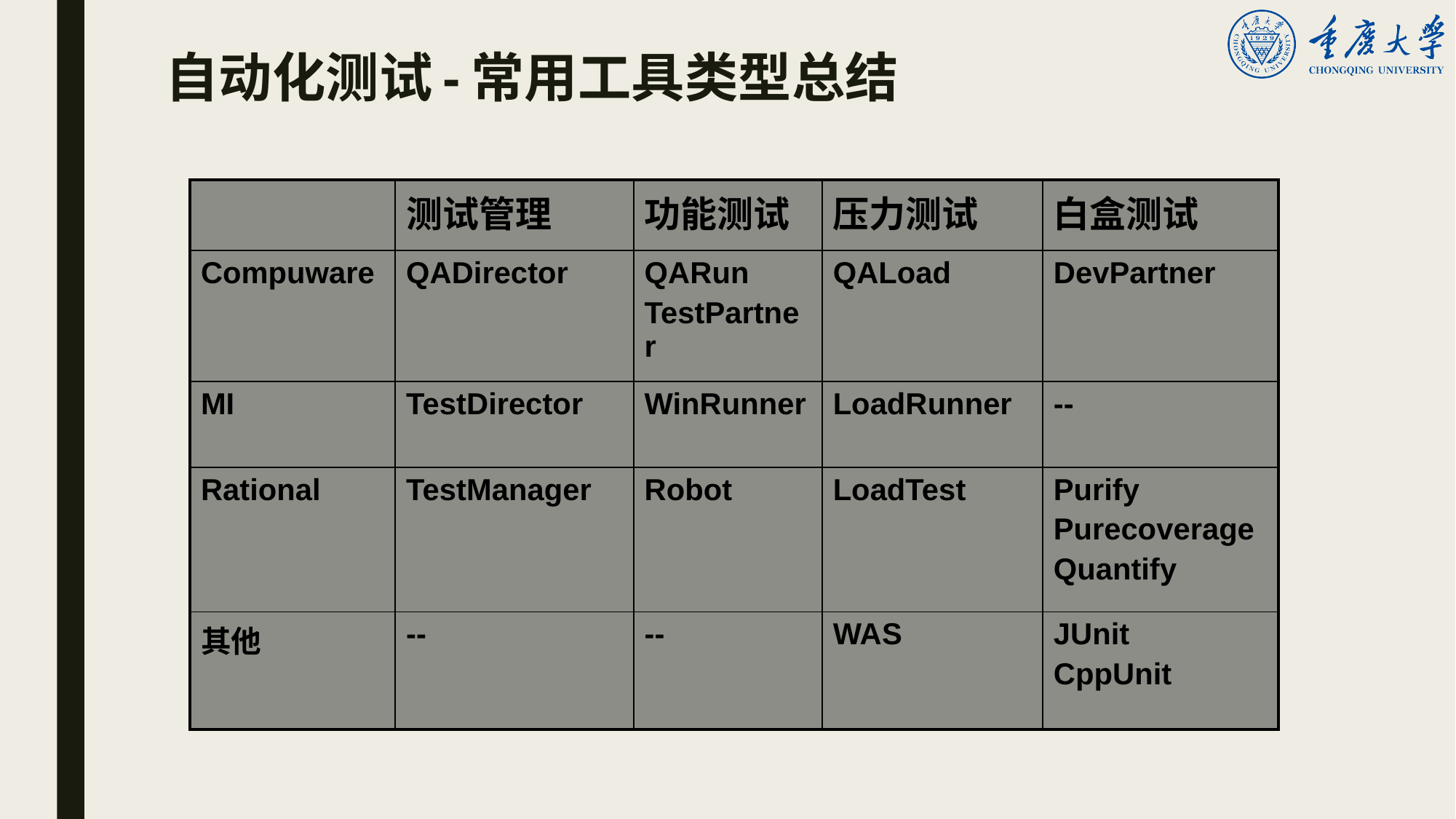

# 自动化测试-常用工具类型总结
|  | 测试管理 | 功能测试 | 压力测试 | 白盒测试 |
| --- | --- | --- | --- | --- |
| Compuware | QADirector | QARun TestPartner | QALoad | DevPartner |
| MI | TestDirector | WinRunner | LoadRunner | -- |
| Rational | TestManager | Robot | LoadTest | Purify Purecoverage Quantify |
| 其他 | -- | -- | WAS | JUnit CppUnit |